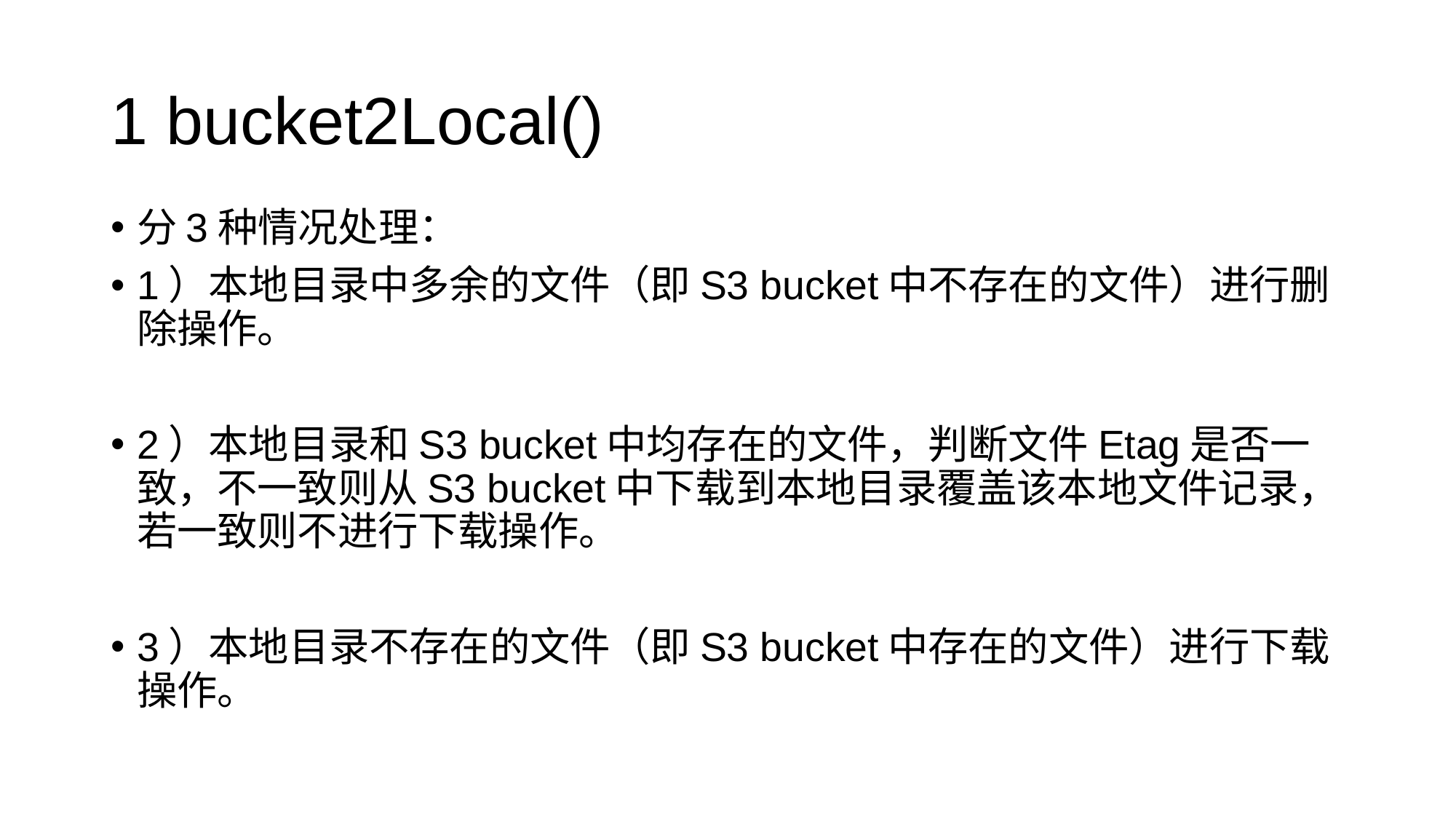

# 1 bucket2Local()
分3种情况处理：
1）本地目录中多余的文件（即S3 bucket中不存在的文件）进行删除操作。

2）本地目录和S3 bucket中均存在的文件，判断文件Etag是否一致，不一致则从S3 bucket中下载到本地目录覆盖该本地文件记录，若一致则不进行下载操作。

3）本地目录不存在的文件（即S3 bucket中存在的文件）进行下载操作。